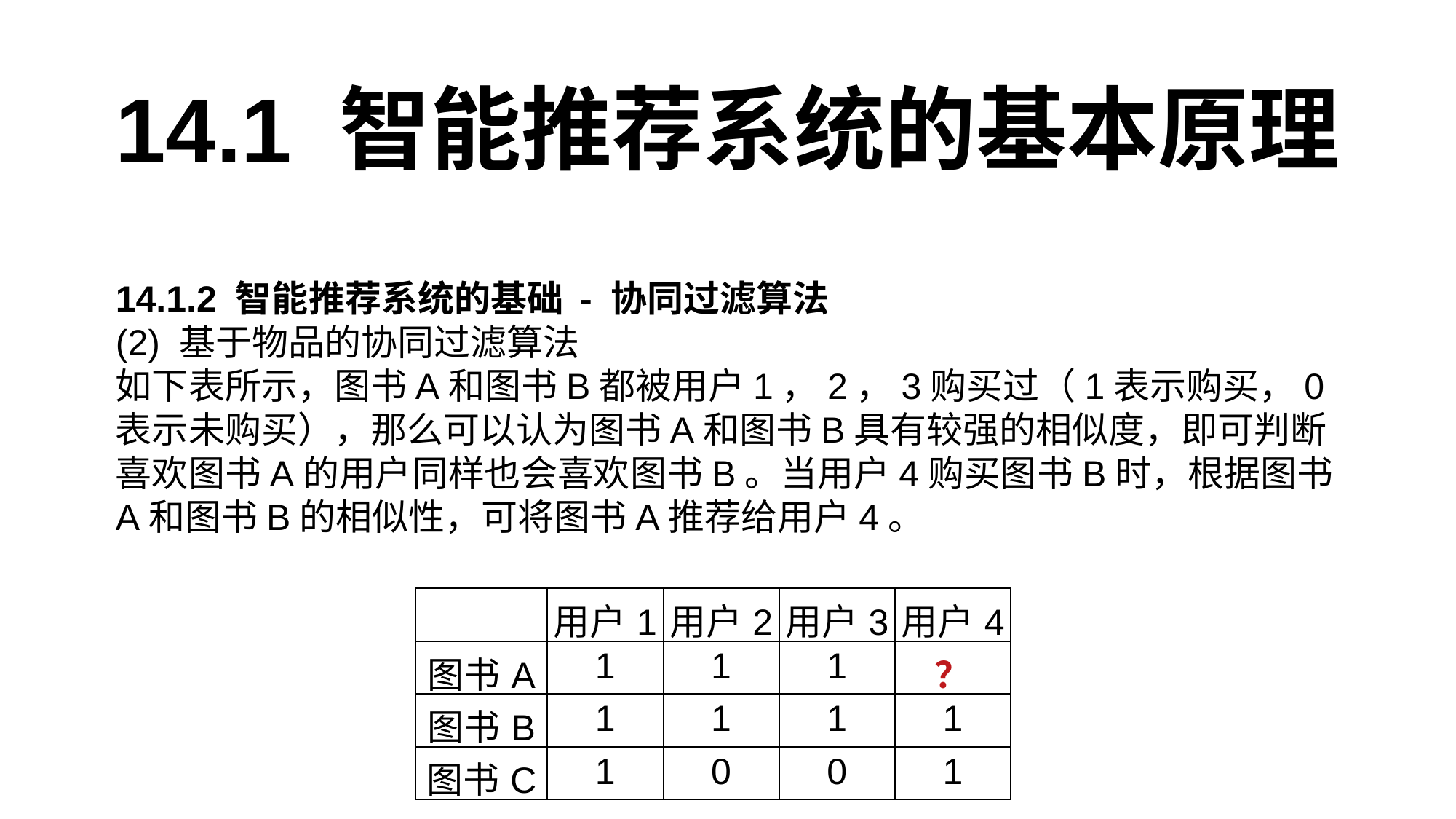

14.1 智能推荐系统的基本原理
14.1.2 智能推荐系统的基础 - 协同过滤算法
(2) 基于物品的协同过滤算法
如下表所示，图书A和图书B都被用户1，2，3购买过（1表示购买，0表示未购买），那么可以认为图书A和图书B具有较强的相似度，即可判断喜欢图书A的用户同样也会喜欢图书B。当用户4购买图书B时，根据图书A和图书B的相似性，可将图书A推荐给用户4。
|  | 用户1 | 用户2 | 用户3 | 用户4 |
| --- | --- | --- | --- | --- |
| 图书A | 1 | 1 | 1 | ？ |
| 图书B | 1 | 1 | 1 | 1 |
| 图书C | 1 | 0 | 0 | 1 |